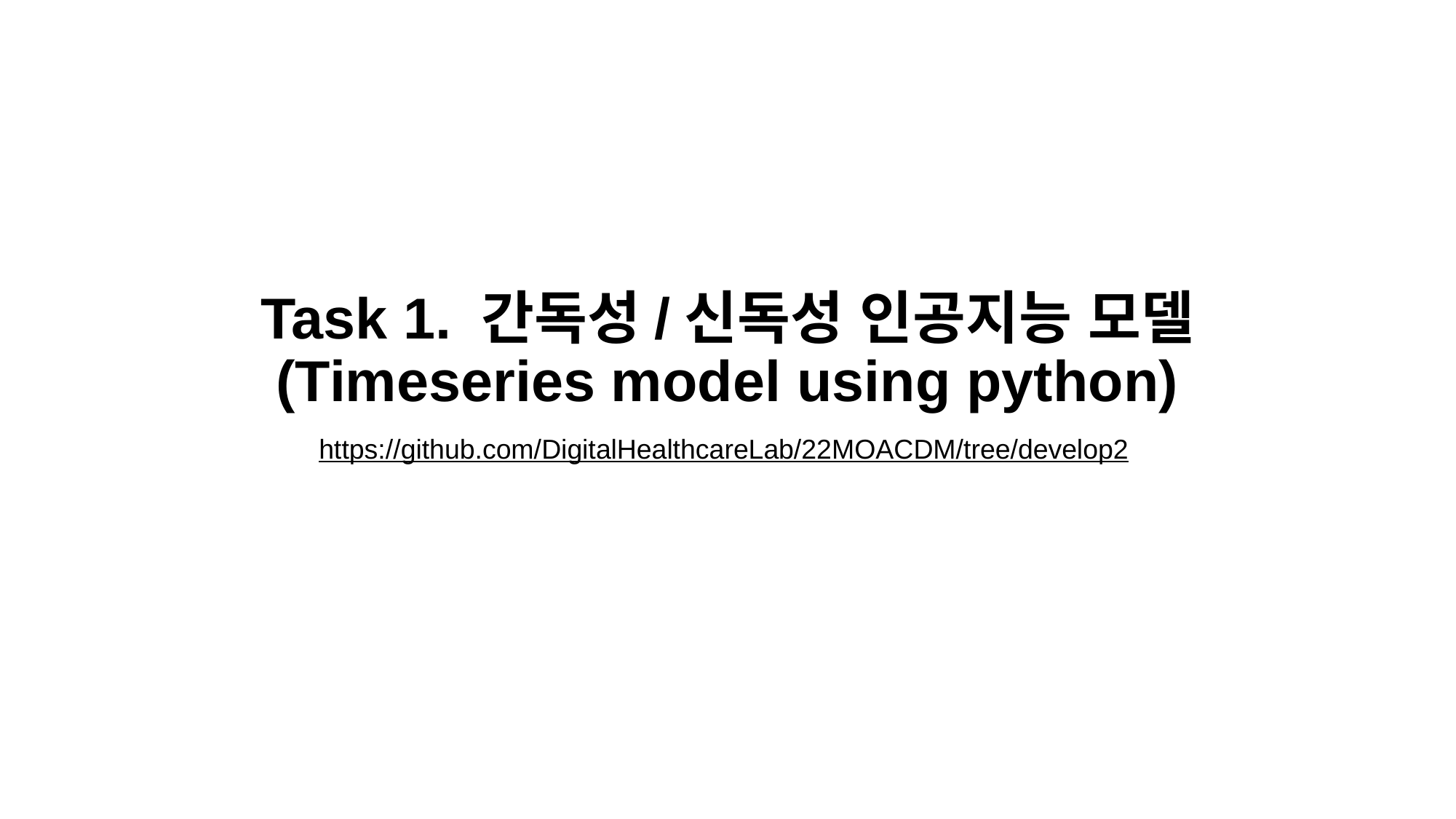

# Task 1. 간독성/신독성 인공지능 모델 (Timeseries model using python)
https://github.com/DigitalHealthcareLab/22MOACDM/tree/develop2